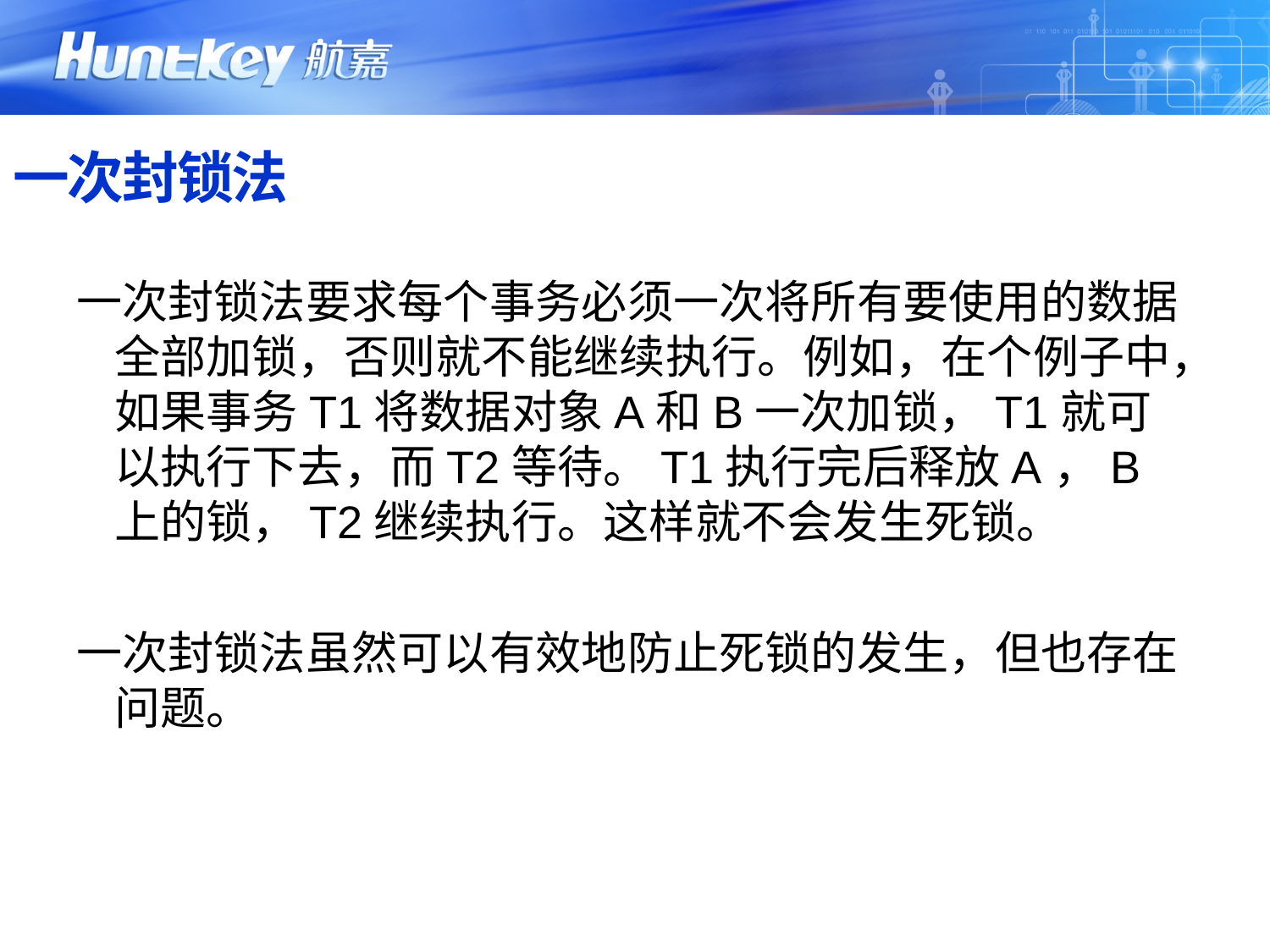

# 一次封锁法
一次封锁法要求每个事务必须一次将所有要使用的数据全部加锁，否则就不能继续执行。例如，在个例子中，如果事务T1将数据对象A和B一次加锁，T1就可以执行下去，而T2等待。T1执行完后释放A，B上的锁，T2继续执行。这样就不会发生死锁。

一次封锁法虽然可以有效地防止死锁的发生，但也存在问题。